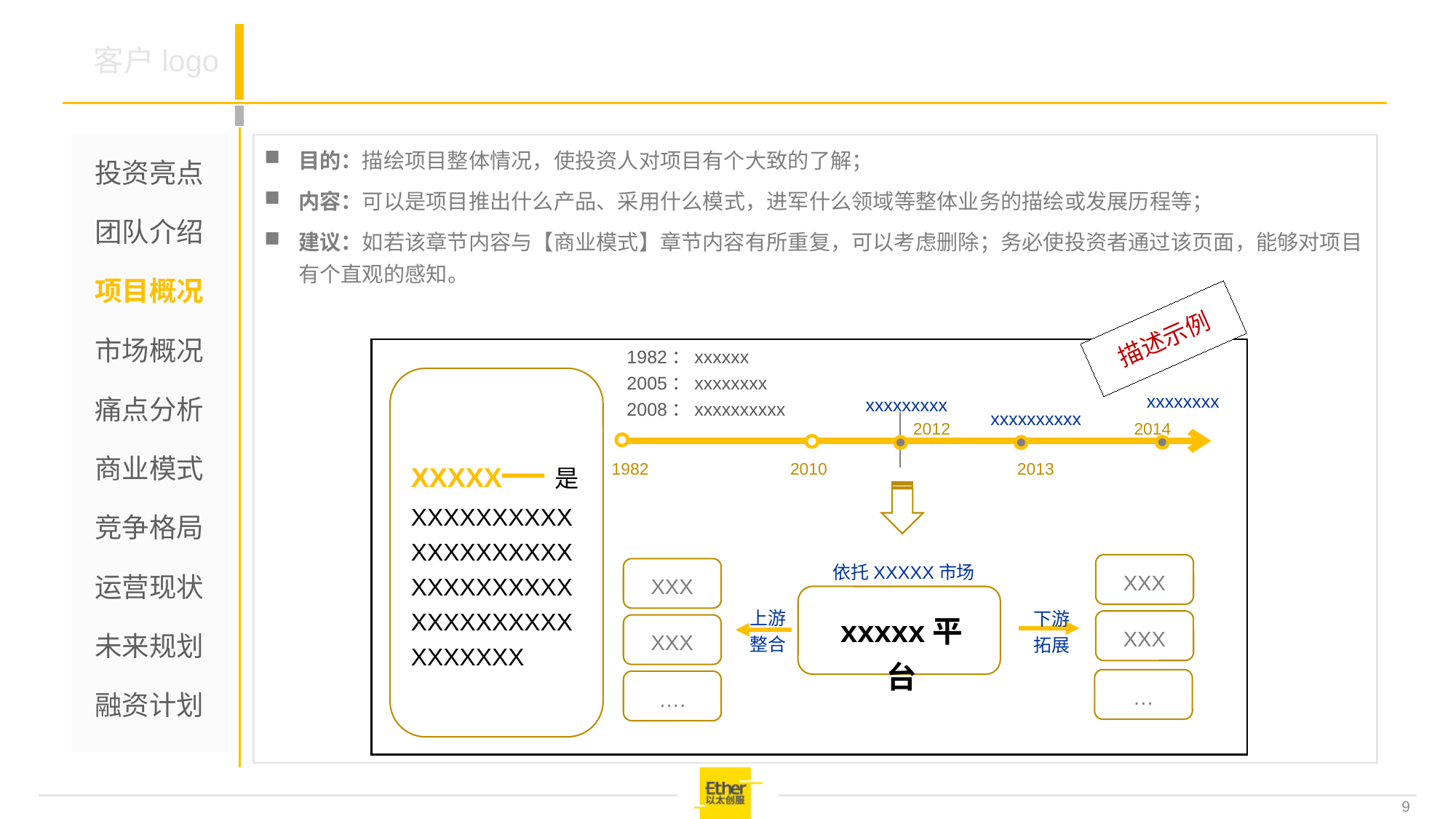

#
目的：描绘项目整体情况，使投资人对项目有个大致的了解；
内容：可以是项目推出什么产品、采用什么模式，进军什么领域等整体业务的描绘或发展历程等；
建议：如若该章节内容与【商业模式】章节内容有所重复，可以考虑删除；务必使投资者通过该页面，能够对项目有个直观的感知。

投资亮点
团队介绍
项目概况
市场概况
痛点分析
商业模式
竞争格局
运营现状
未来规划
融资计划

描述示例
1982：xxxxxx
2005：xxxxxxxx
2008：xxxxxxxxxx
XXXXX—是XXXXXXXXXXXXXXXXXXXXXXXXXXXXXXXXXXXXXXXXXXXXXXX
xxxxxxxx
xxxxxxxxx
xxxxxxxxxx
2014
2012

1982
2013
2010

依托XXXXX市场
XXX
XXX

上游
整合
xxxxx平台
下游
拓展
XXX
XXX
…
….

9